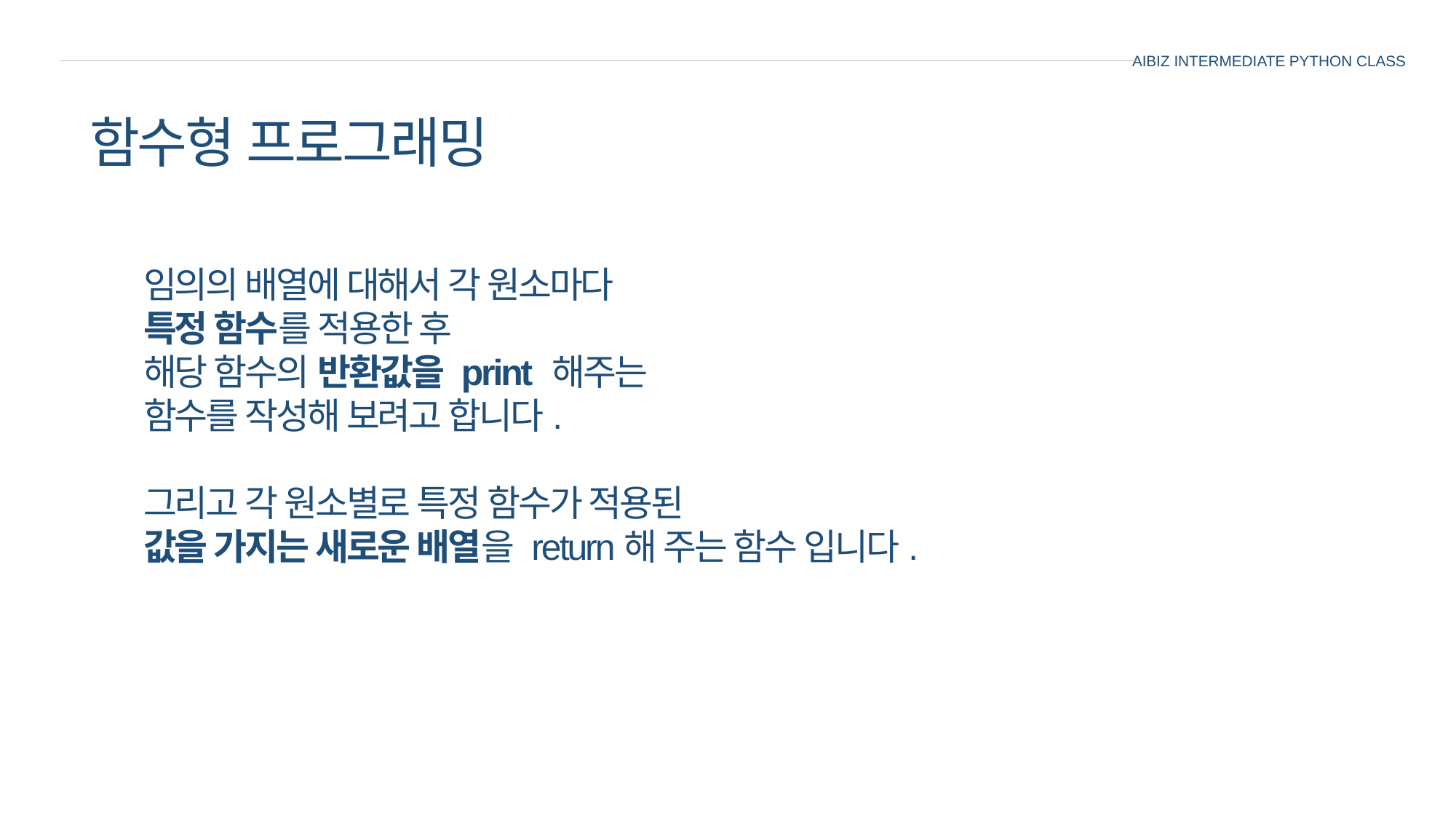

AIBIZ INTERMEDIATE PYTHON CLASS
함수형 프로그래밍
임의의 배열에 대해서 각 원소마다
특정 함수를 적용한 후
해당 함수의 반환값을 print 해주는
함수를 작성해 보려고 합니다.

그리고 각 원소별로 특정 함수가 적용된
값을 가지는 새로운 배열을 return해 주는 함수 입니다.